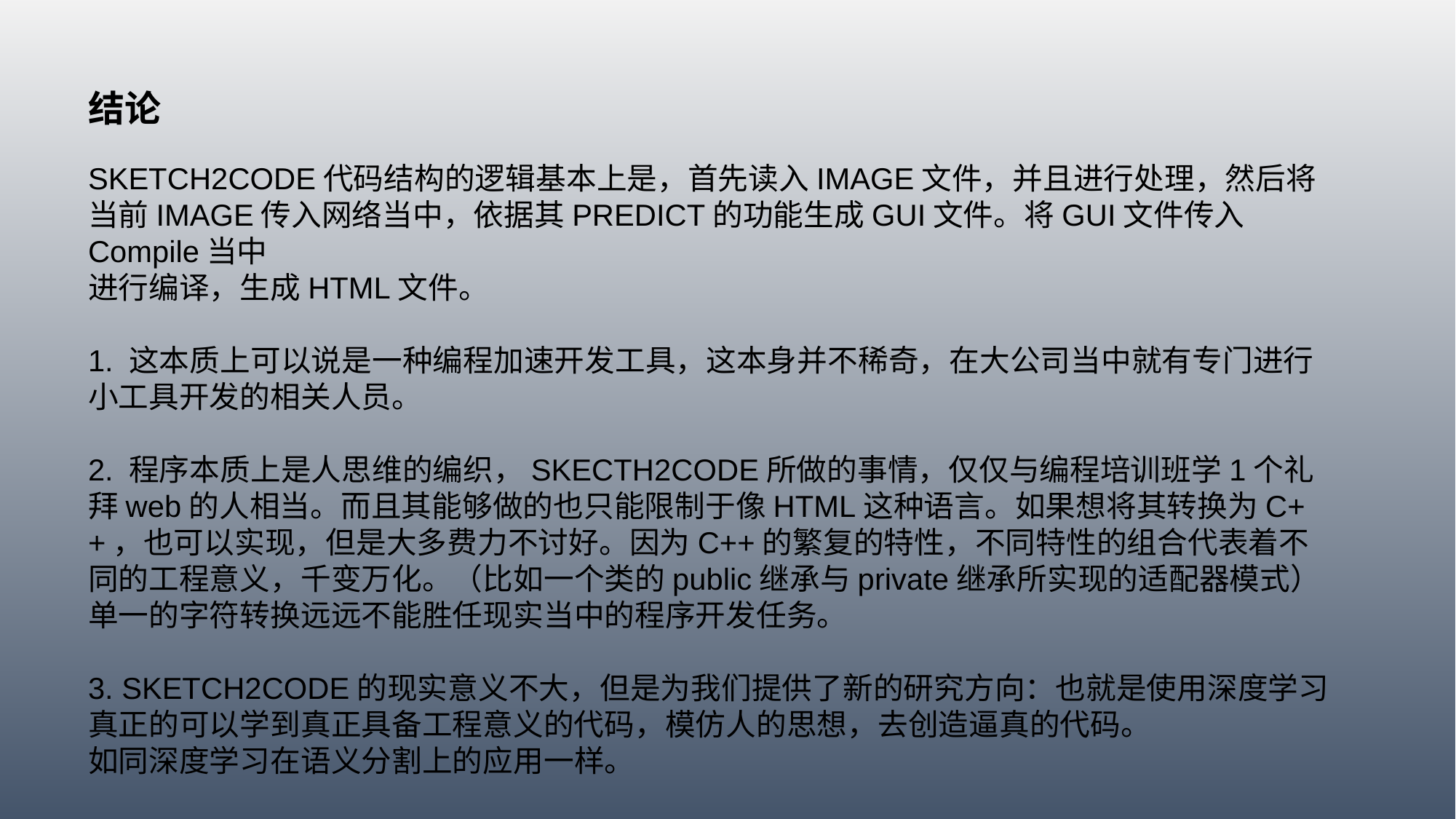

# 结论
SKETCH2CODE代码结构的逻辑基本上是，首先读入IMAGE文件，并且进行处理，然后将当前IMAGE传入网络当中，依据其PREDICT的功能生成GUI文件。将GUI文件传入Compile当中
进行编译，生成HTML文件。

1. 这本质上可以说是一种编程加速开发工具，这本身并不稀奇，在大公司当中就有专门进行
小工具开发的相关人员。

2. 程序本质上是人思维的编织，SKECTH2CODE所做的事情，仅仅与编程培训班学1个礼拜web的人相当。而且其能够做的也只能限制于像HTML这种语言。如果想将其转换为C++，也可以实现，但是大多费力不讨好。因为C++的繁复的特性，不同特性的组合代表着不同的工程意义，千变万化。（比如一个类的public继承与private继承所实现的适配器模式）单一的字符转换远远不能胜任现实当中的程序开发任务。

3. SKETCH2CODE的现实意义不大，但是为我们提供了新的研究方向：也就是使用深度学习
真正的可以学到真正具备工程意义的代码，模仿人的思想，去创造逼真的代码。
如同深度学习在语义分割上的应用一样。